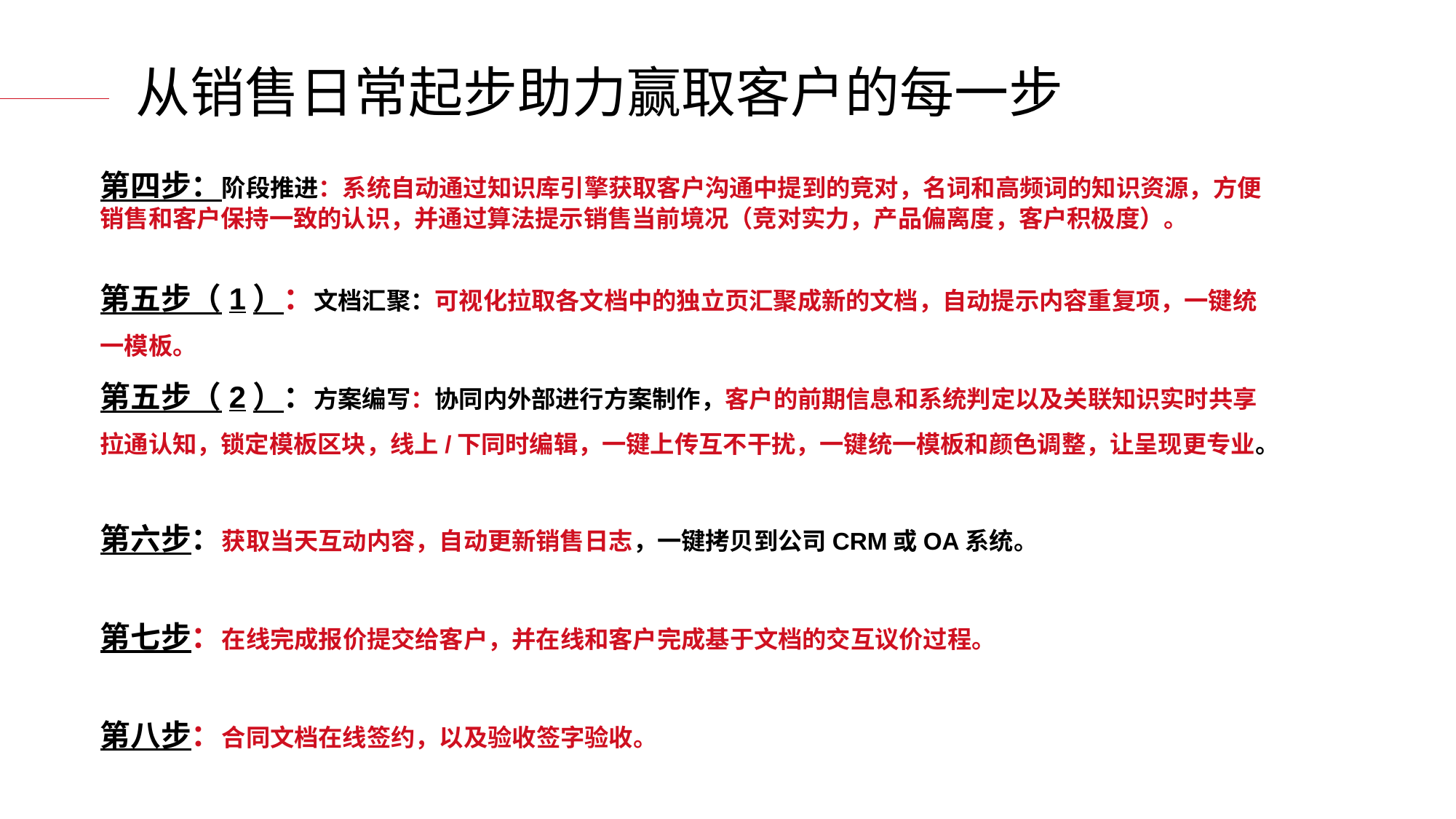

从销售日常起步助力赢取客户的每一步
第四步：阶段推进：系统自动通过知识库引擎获取客户沟通中提到的竞对，名词和高频词的知识资源，方便销售和客户保持一致的认识，并通过算法提示销售当前境况（竞对实力，产品偏离度，客户积极度）。

第五步（1）：文档汇聚：可视化拉取各文档中的独立页汇聚成新的文档，自动提示内容重复项，一键统一模板。
第五步（2）：方案编写：协同内外部进行方案制作，客户的前期信息和系统判定以及关联知识实时共享拉通认知，锁定模板区块，线上/下同时编辑，一键上传互不干扰，一键统一模板和颜色调整，让呈现更专业。

第六步：获取当天互动内容，自动更新销售日志，一键拷贝到公司CRM或OA系统。

第七步：在线完成报价提交给客户，并在线和客户完成基于文档的交互议价过程。

第八步：合同文档在线签约，以及验收签字验收。